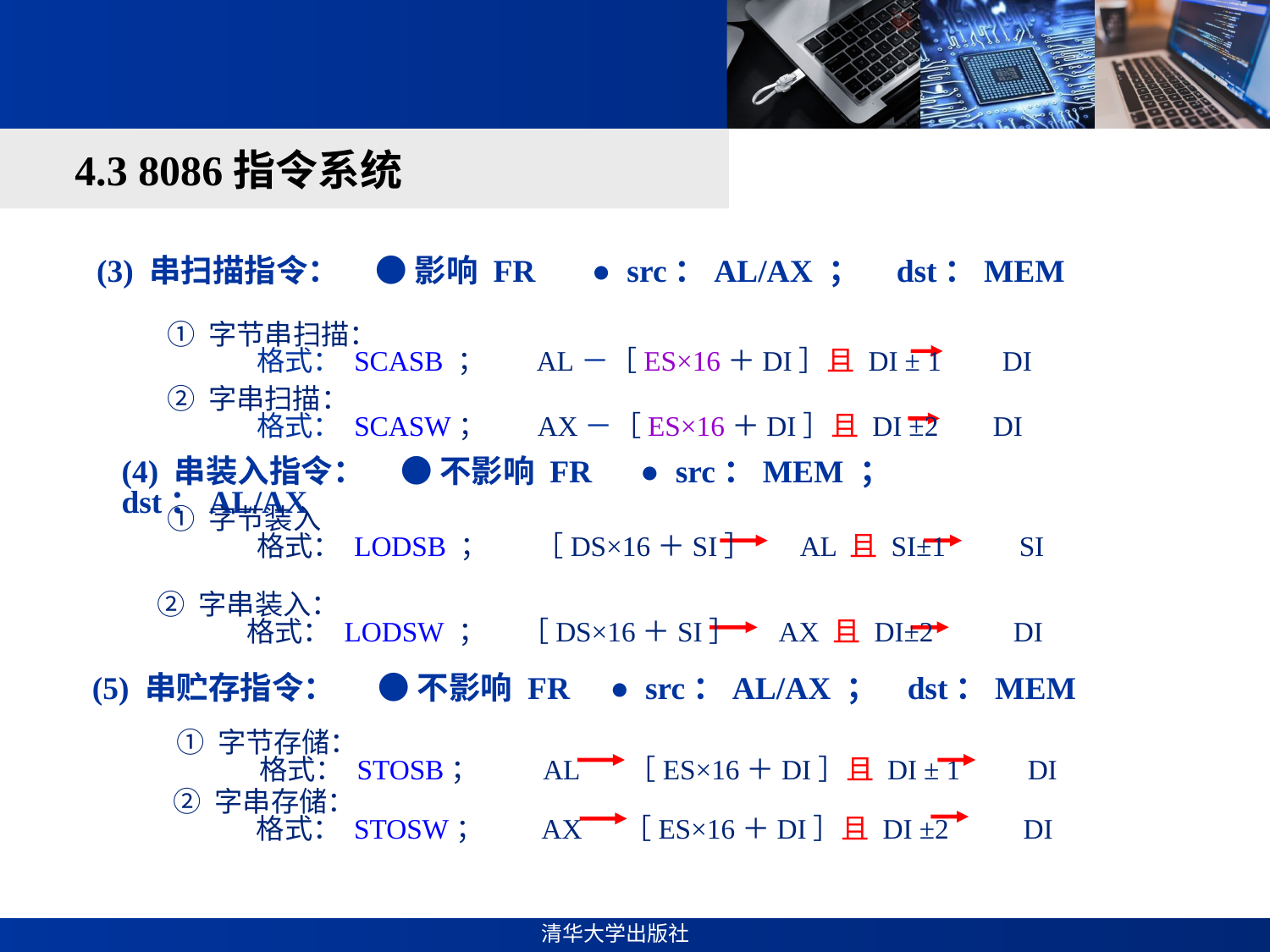

#
4.3 8086指令系统

(3) 串扫描指令：     ● 影响 FR       ●  src：AL/AX ；    dst：MEM
① 字节串扫描：
             格式： SCASB ；       AL－［ES×16＋DI］且 DI ± 1　   DI

② 字串扫描：
             格式： SCASW；       AX－［ES×16＋DI］且 DI ±2　  DI

(4) 串装入指令：     ● 不影响 FR      ●  src：MEM ；   dst：AL/AX
① 字节装入
             格式： LODSB ；　   ［DS×16＋SI］　  AL 且 SI±1　     SI

② 字串装入：
             格式： LODSW ；　 ［DS×16＋SI］　 AX 且 DI±2　      DI

(5) 串贮存指令：      ● 不影响 FR     ●  src：AL/AX ；   dst：MEM
   ① 字节存储：
               格式： STOSB；         AL　  ［ES×16＋DI］且 DI ± 1　    DI

   ② 字串存储：
               格式： STOSW；        AX　 ［ES×16＋DI］且 DI ±2 　    DI